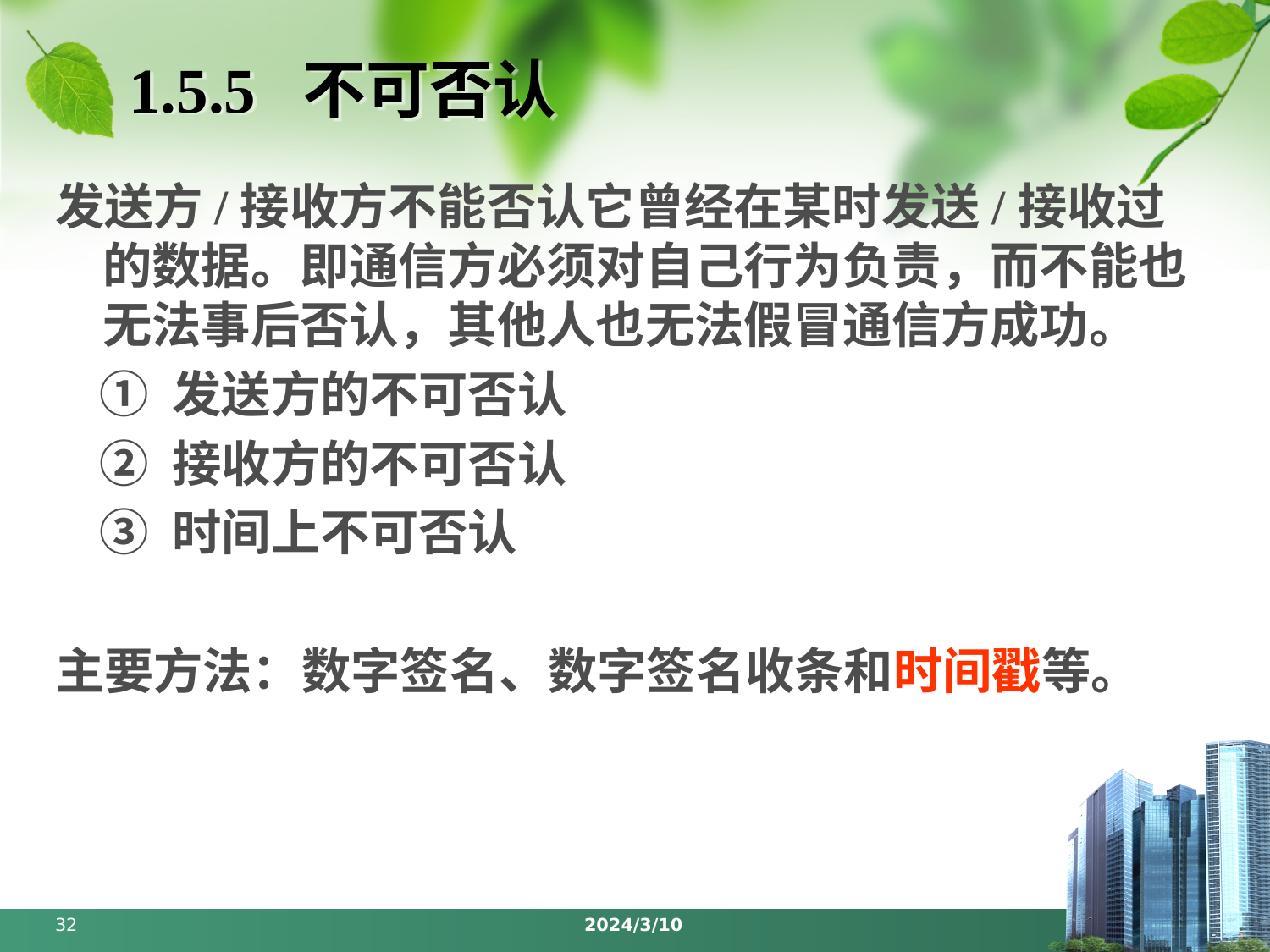

# 1.5.5  不可否认
发送方/接收方不能否认它曾经在某时发送/接收过的数据。即通信方必须对自己行为负责，而不能也无法事后否认，其他人也无法假冒通信方成功。
    ① 发送方的不可否认
    ② 接收方的不可否认
    ③ 时间上不可否认

主要方法：数字签名、数字签名收条和时间戳等。
32
2024/3/10